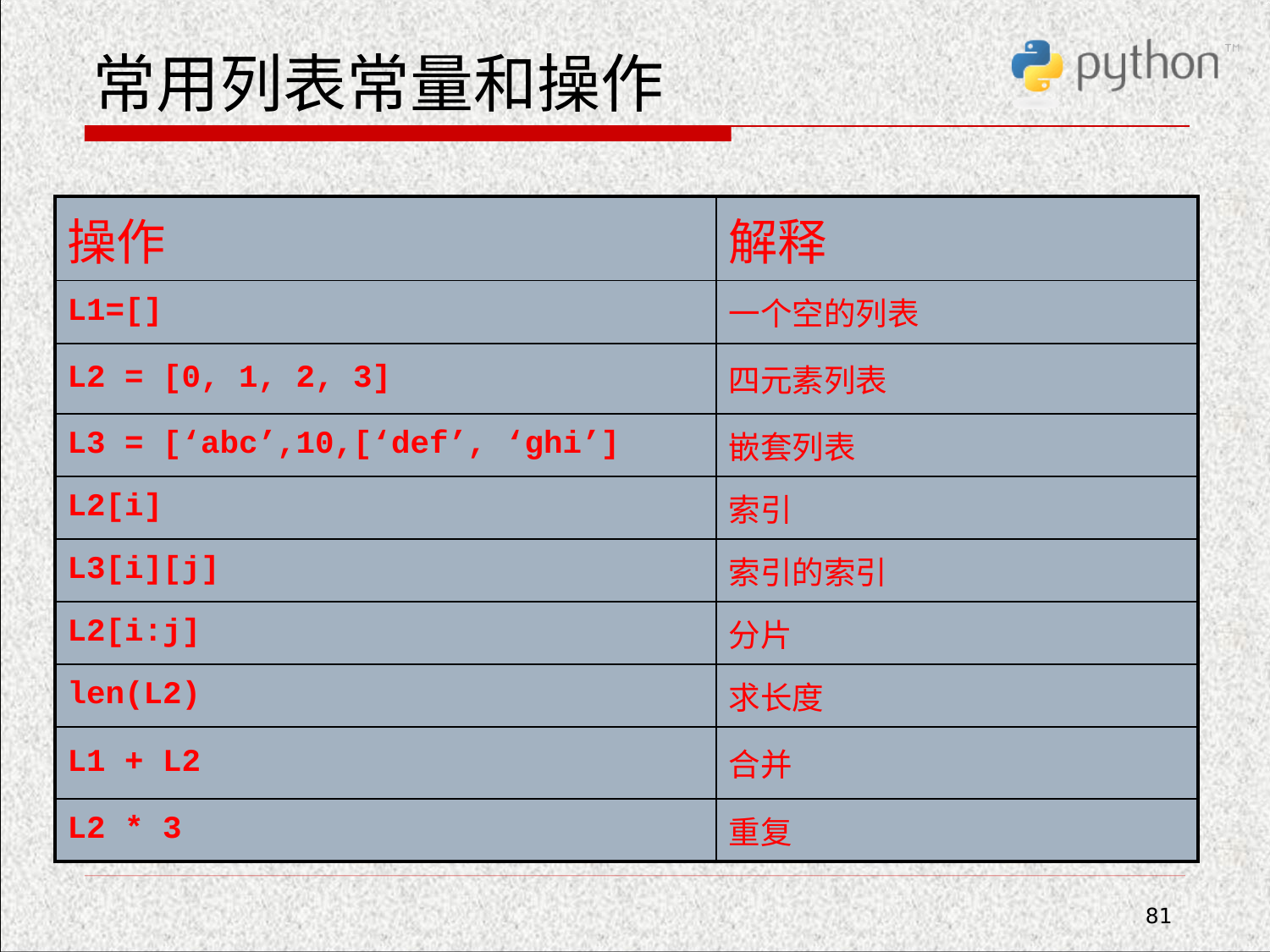

# 常用列表常量和操作
| 操作 | 解释 |
| --- | --- |
| L1=[] | 一个空的列表 |
| L2 = [0, 1, 2, 3] | 四元素列表 |
| L3 = [‘abc’,10,[‘def’, ‘ghi’] | 嵌套列表 |
| L2[i] | 索引 |
| L3[i][j] | 索引的索引 |
| L2[i:j] | 分片 |
| len(L2) | 求长度 |
| L1 + L2 | 合并 |
| L2 \* 3 | 重复 |
81